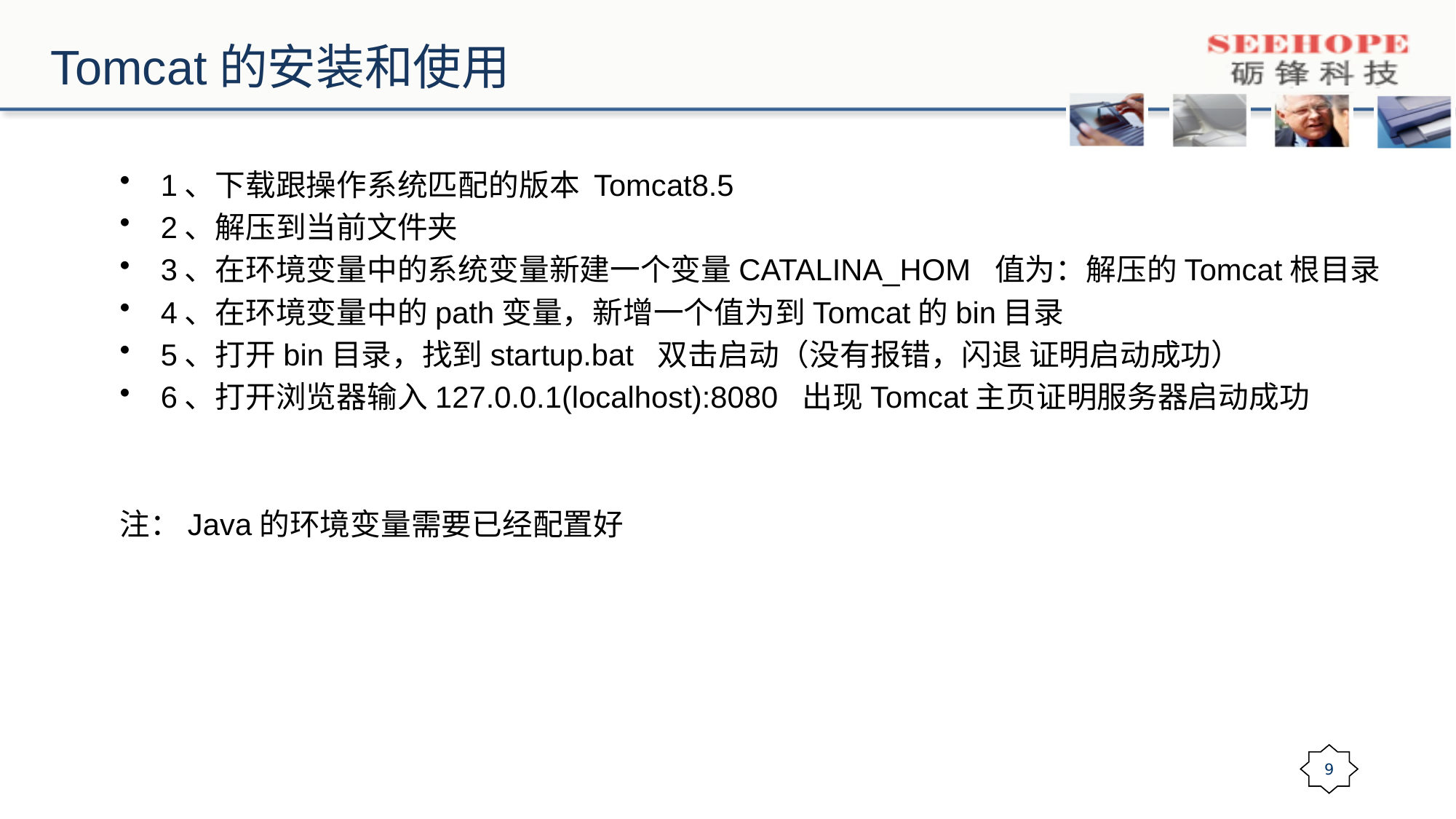

# Tomcat的安装和使用
1、下载跟操作系统匹配的版本 Tomcat8.5
2、解压到当前文件夹
3、在环境变量中的系统变量新建一个变量CATALINA_HOM  值为：解压的Tomcat根目录
4、在环境变量中的path变量，新增一个值为到Tomcat的bin目录
5、打开bin目录，找到startup.bat  双击启动（没有报错，闪退 证明启动成功）
6、打开浏览器输入127.0.0.1(localhost):8080  出现Tomcat主页证明服务器启动成功

注：Java的环境变量需要已经配置好